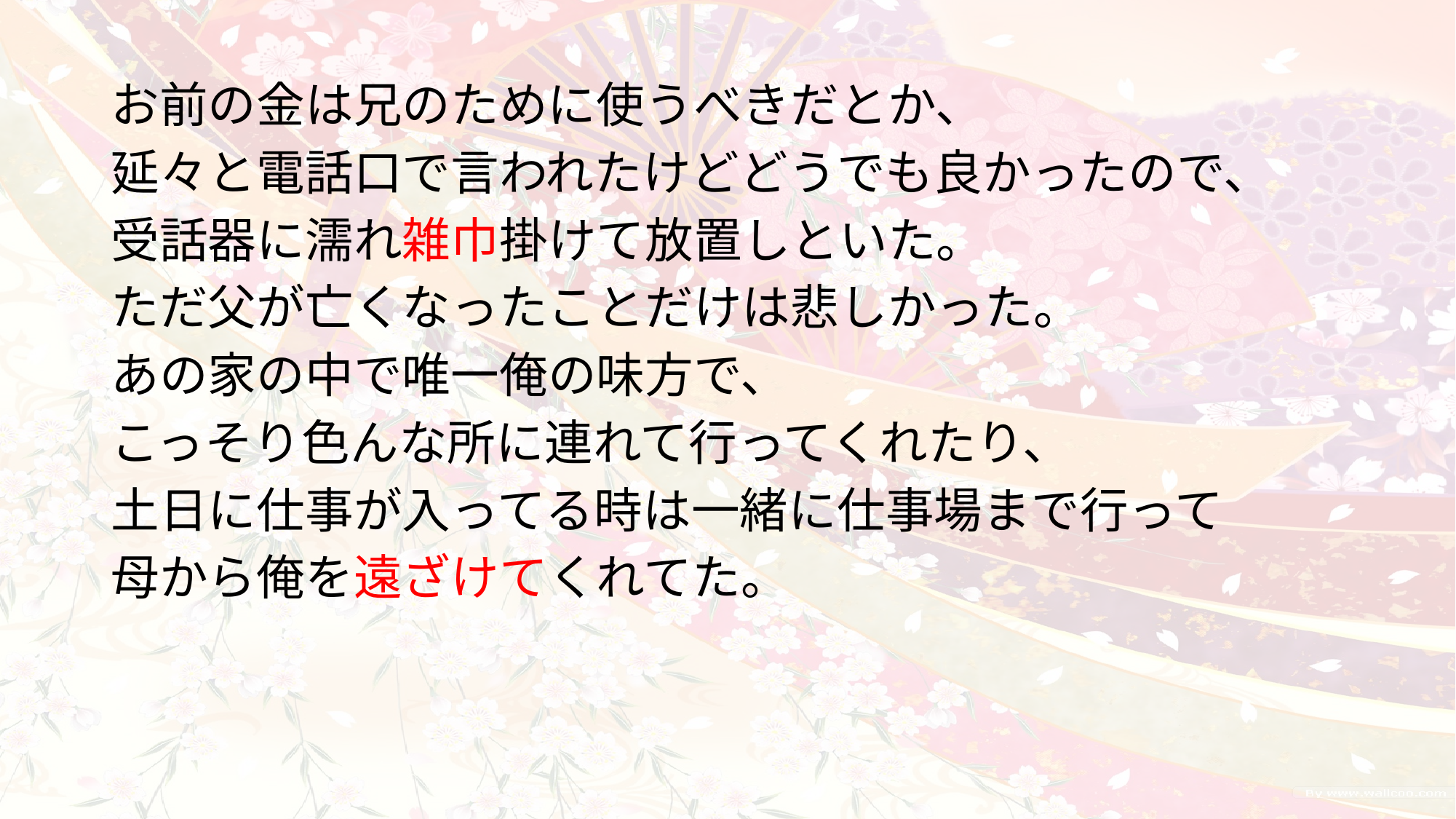

お前の金は兄のために使うべきだとか、
延々と電話口で言われたけどどうでも良かったので、
受話器に濡れ雑巾掛けて放置しといた。
ただ父が亡くなったことだけは悲しかった。
あの家の中で唯一俺の味方で、
こっそり色んな所に連れて行ってくれたり、
土日に仕事が入ってる時は一緒に仕事場まで行って
母から俺を遠ざけてくれてた。